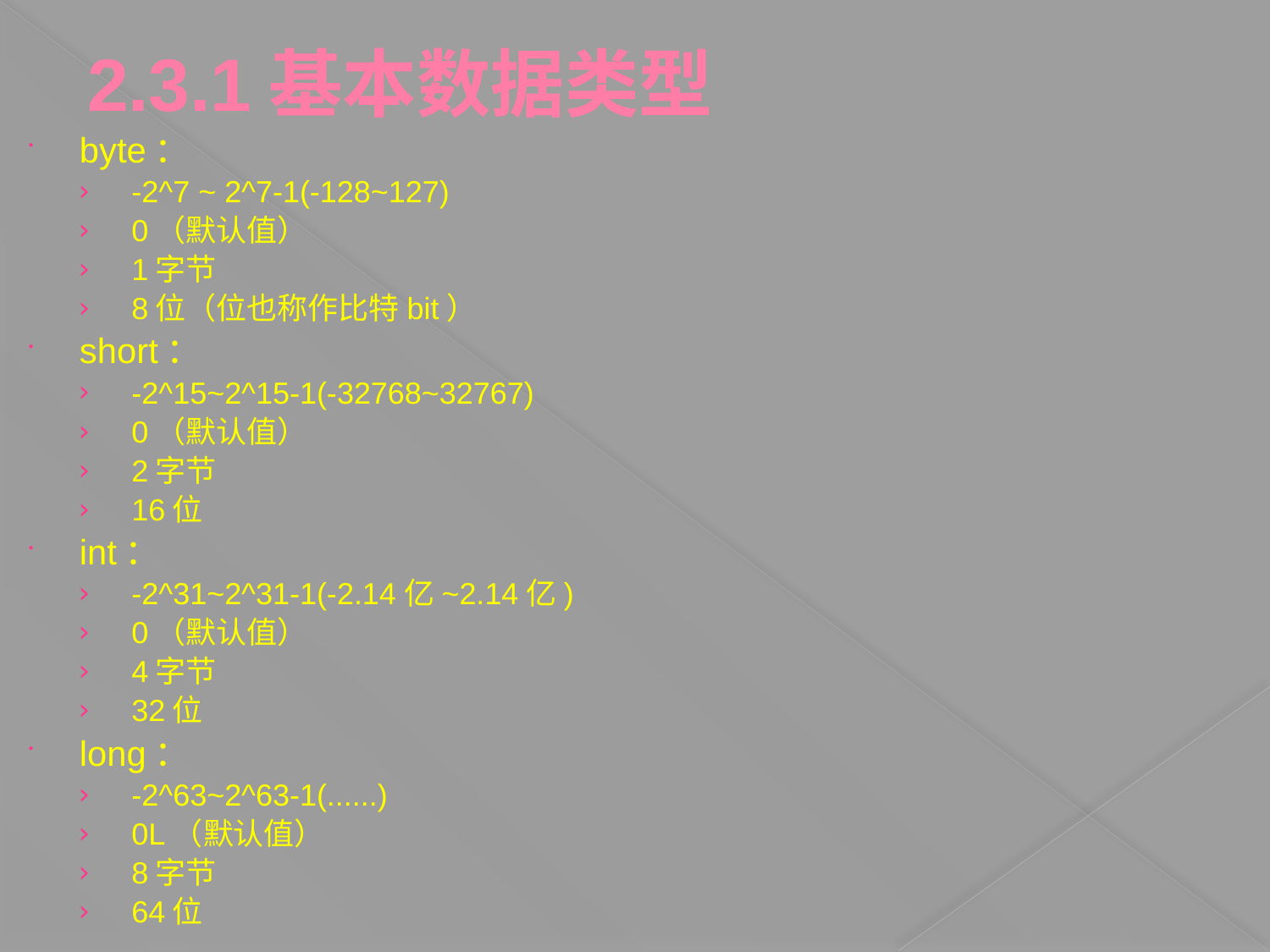

2.3.1基本数据类型
byte：
-2^7 ~ 2^7-1(-128~127)
0（默认值）
1字节
8位（位也称作比特bit）
short：
-2^15~2^15-1(-32768~32767)
0（默认值）
2字节
16位
int：
-2^31~2^31-1(-2.14亿~2.14亿)
0（默认值）
4字节
32位
long：
-2^63~2^63-1(......)
0L（默认值）
8字节
64位